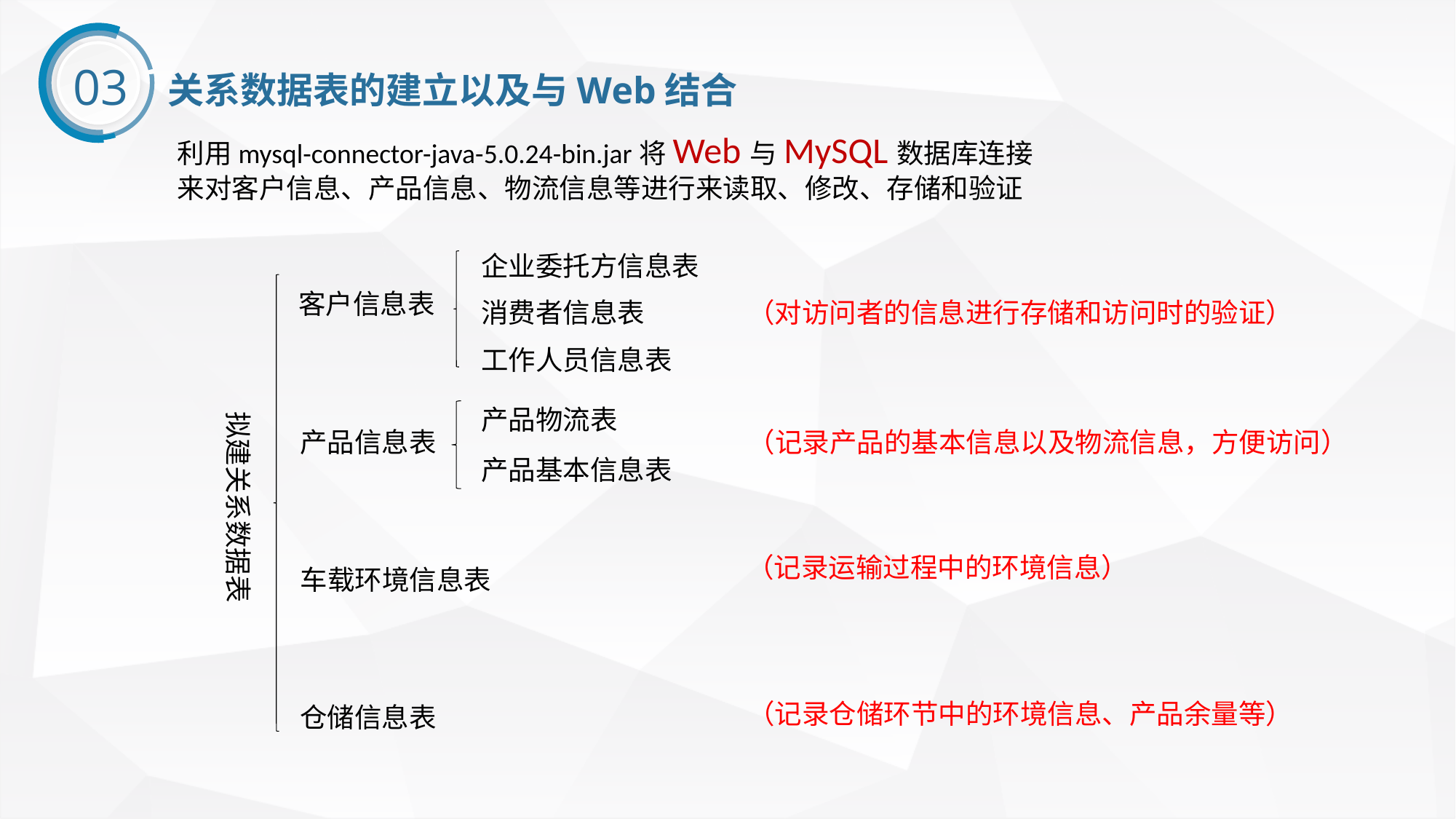

关系数据表的建立以及与Web结合

03
利用mysql-connector-java-5.0.24-bin.jar将Web与MySQL数据库连接
来对客户信息、产品信息、物流信息等进行来读取、修改、存储和验证

e7d195523061f1c0205959036996ad55c215b892a7aac5c0B9ADEF7896FB48F2EF97163A2DE1401E1875DEDC438B7864AD24CA23553DBBBD975DAF4CAD4A2592689FFB6CEE59FFA55B2702D0E5EE29CDDE744B5A58D848E290B0F3363EEEFF85AEACDB2C4783B3CFD20D9E72AC2F528B09A88B84C6E73CDEC5D6CB26D43C2398027A14BE9DBFE415
企业委托方信息表

客户信息表
消费者信息表
工作人员信息表
拟建关系数据表
产品信息表
车载环境信息表
仓储信息表
产品物流表

产品基本信息表
（对访问者的信息进行存储和访问时的验证）
（记录产品的基本信息以及物流信息，方便访问）
（记录运输过程中的环境信息）
（记录仓储环节中的环境信息、产品余量等）